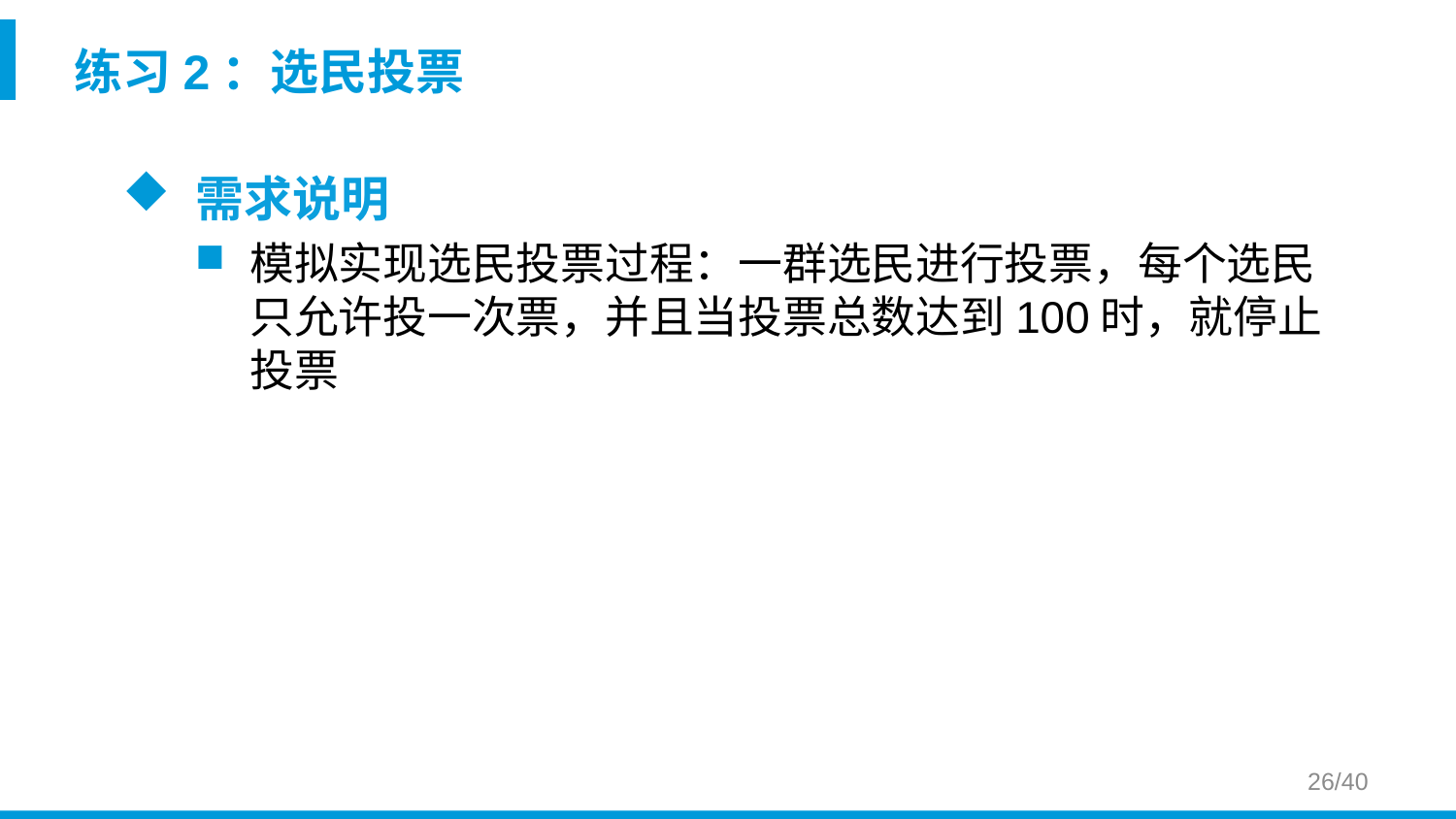

练习2：选民投票
需求说明
模拟实现选民投票过程：一群选民进行投票，每个选民只允许投一次票，并且当投票总数达到100时，就停止投票

26/40